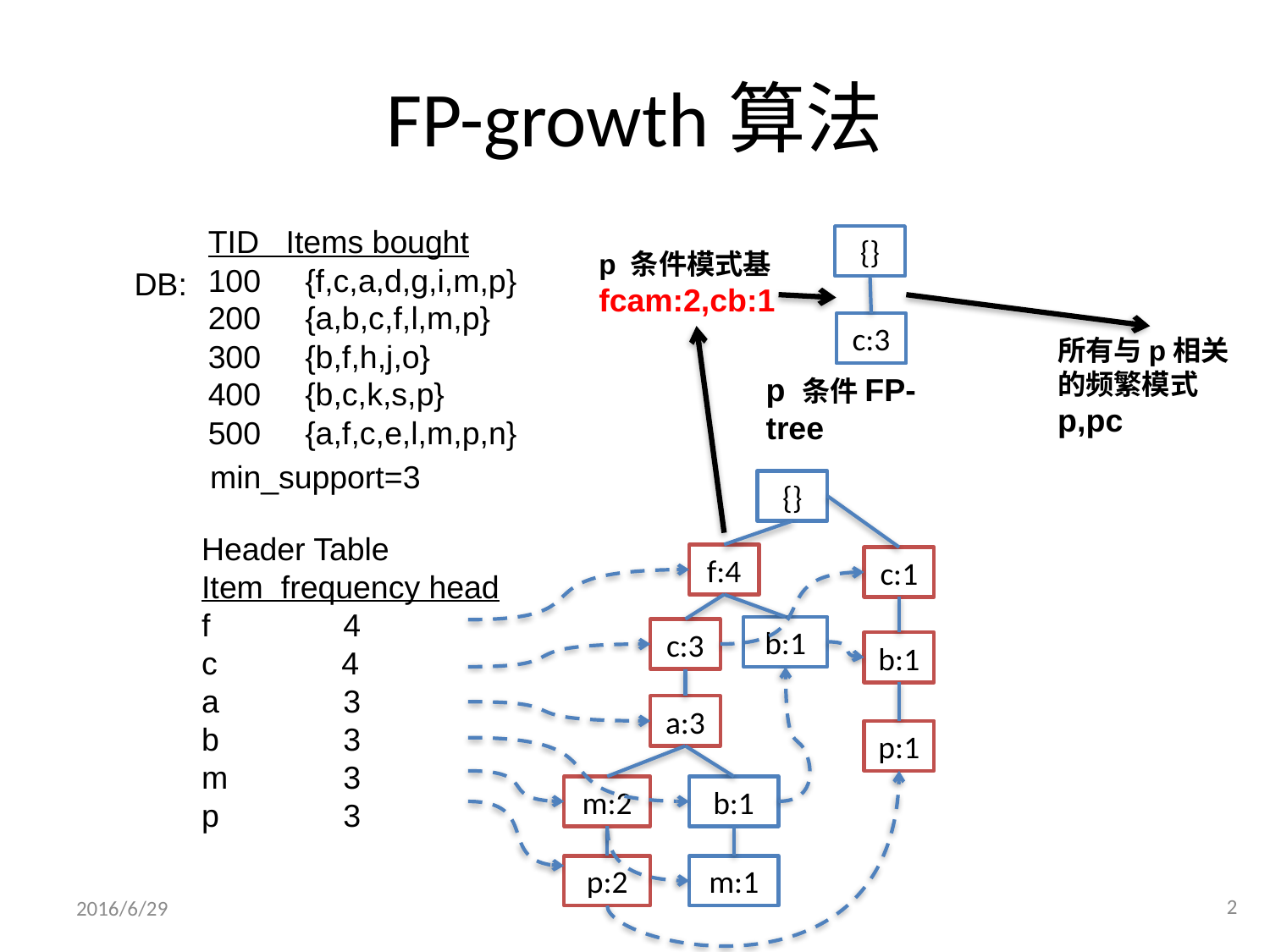

# FP-growth算法
TID   Items bought
100     {f,c,a,d,g,i,m,p}
200     {a,b,c,f,l,m,p}
300     {b,f,h,j,o}
400     {b,c,k,s,p}
500     {a,f,c,e,l,m,p,n}
{}
p 条件模式基
fcam:2,cb:1
DB:
c:3
所有与p相关的频繁模式
p,pc
p 条件FP-tree
min_support=3
{}
Header Table
Item  frequency head
f               4
c              4
a              3
b              3
m             3
p              3
f:4
c:1
b:1
c:3
b:1
a:3
p:1
m:2
b:1
p:2
m:1
2
2016/6/29